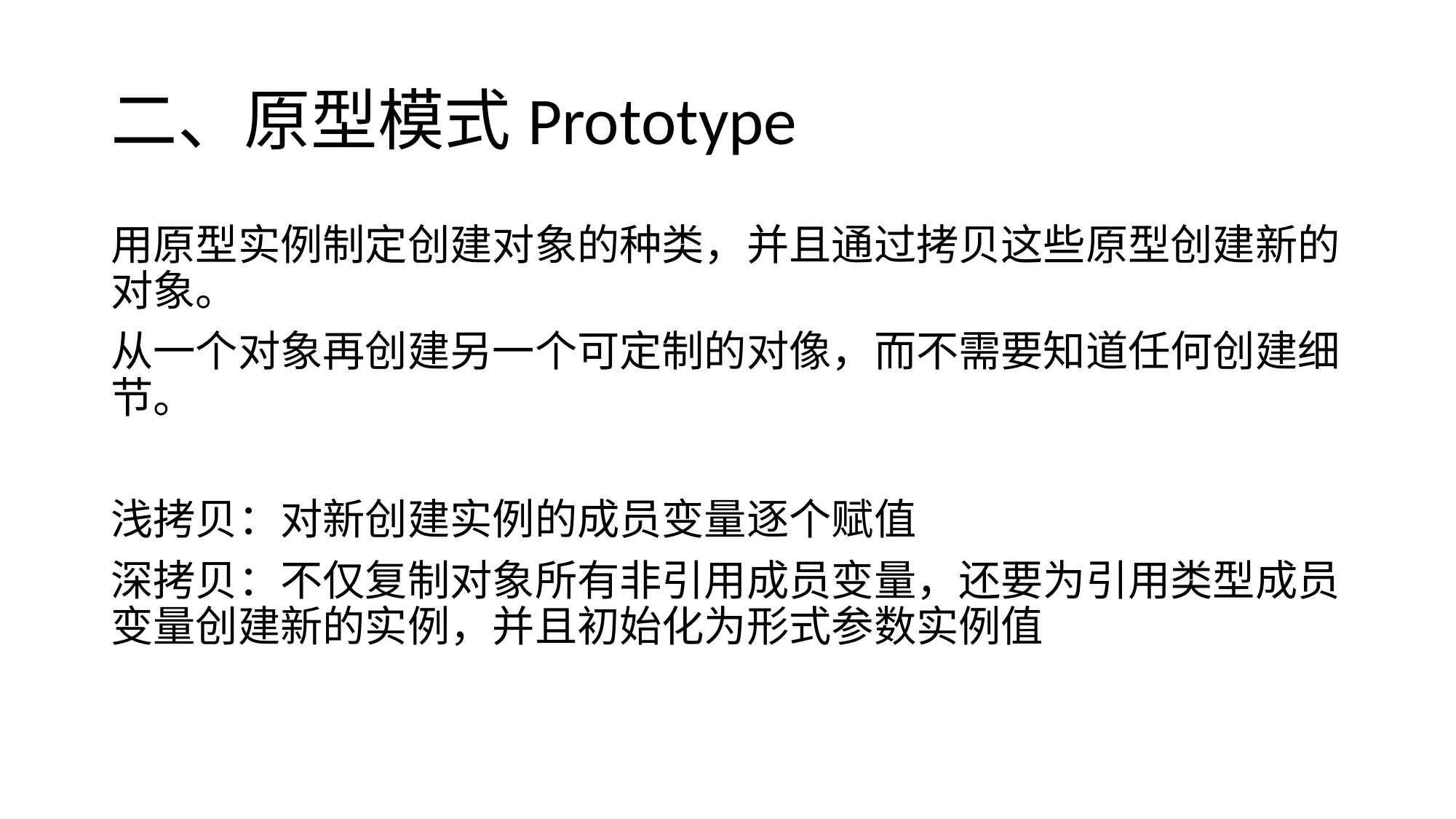

# 二、原型模式Prototype
用原型实例制定创建对象的种类，并且通过拷贝这些原型创建新的对象。
从一个对象再创建另一个可定制的对像，而不需要知道任何创建细节。

浅拷贝：对新创建实例的成员变量逐个赋值
深拷贝：不仅复制对象所有非引用成员变量，还要为引用类型成员变量创建新的实例，并且初始化为形式参数实例值